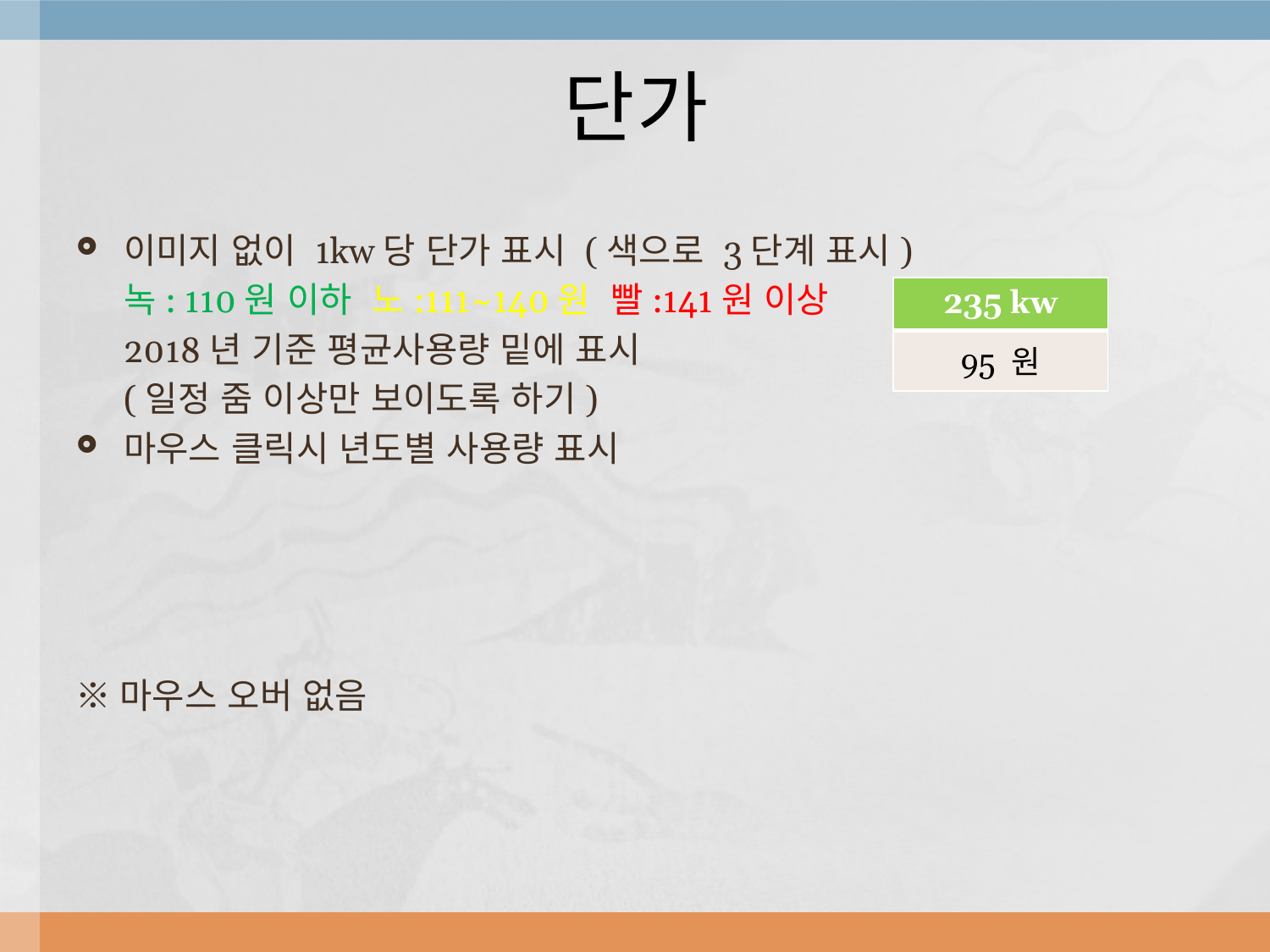

# 단가
이미지 없이 1kw당 단가 표시 (색으로 3단계 표시)
	녹: 110원 이하  노:111~140원  빨:141원 이상
	2018년 기준 평균사용량 밑에 표시
	(일정 줌 이상만 보이도록 하기)
마우스 클릭시 년도별 사용량 표시

※마우스 오버 없음

| 235 kw |
| --- |
| 95 원 |